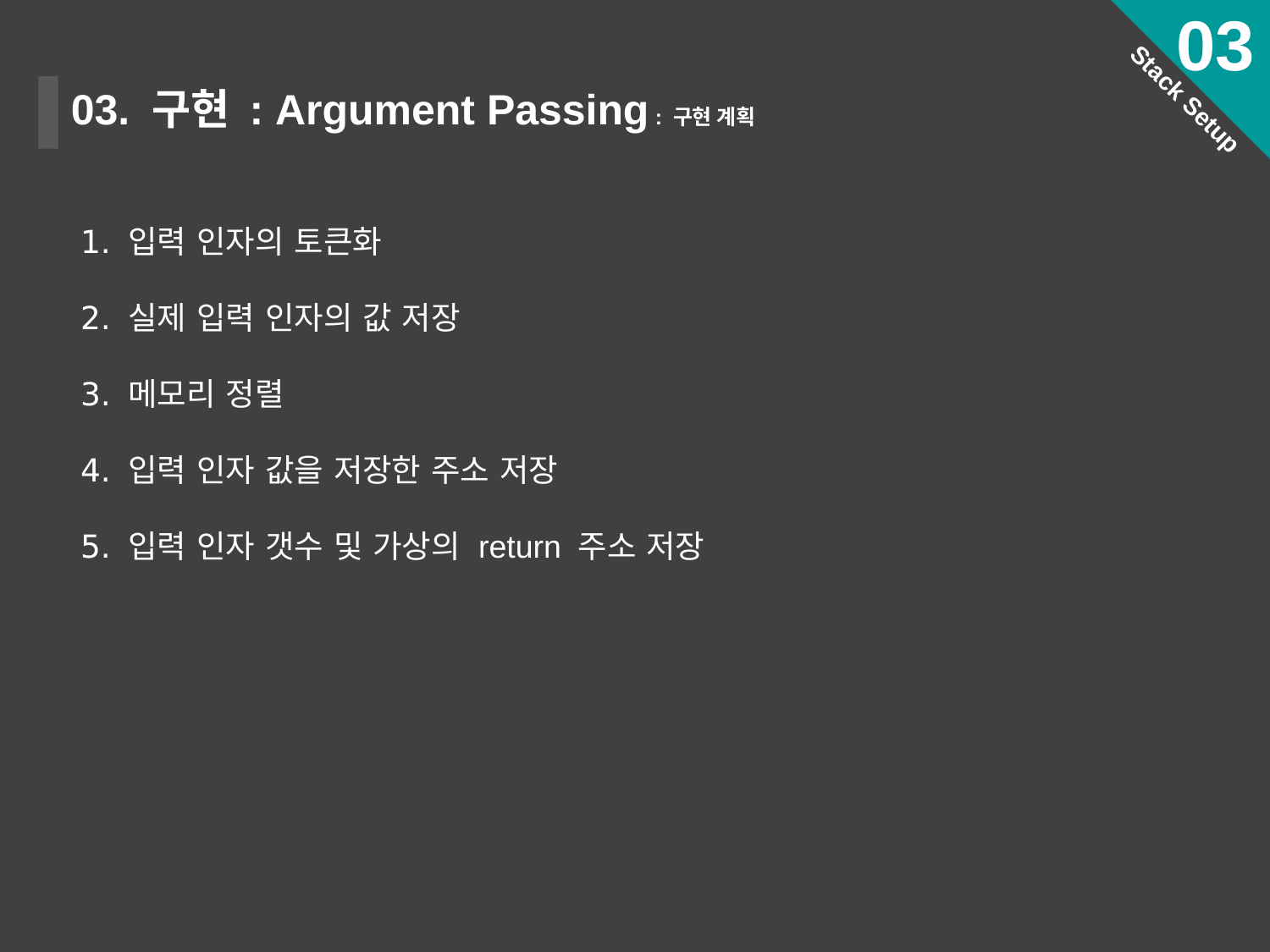

03

03. 구현 : Argument Passing : 구현 계획
Stack Setup
입력 인자의 토큰화

실제 입력 인자의 값 저장

메모리 정렬

입력 인자 값을 저장한 주소 저장

입력 인자 갯수 및 가상의 return 주소 저장